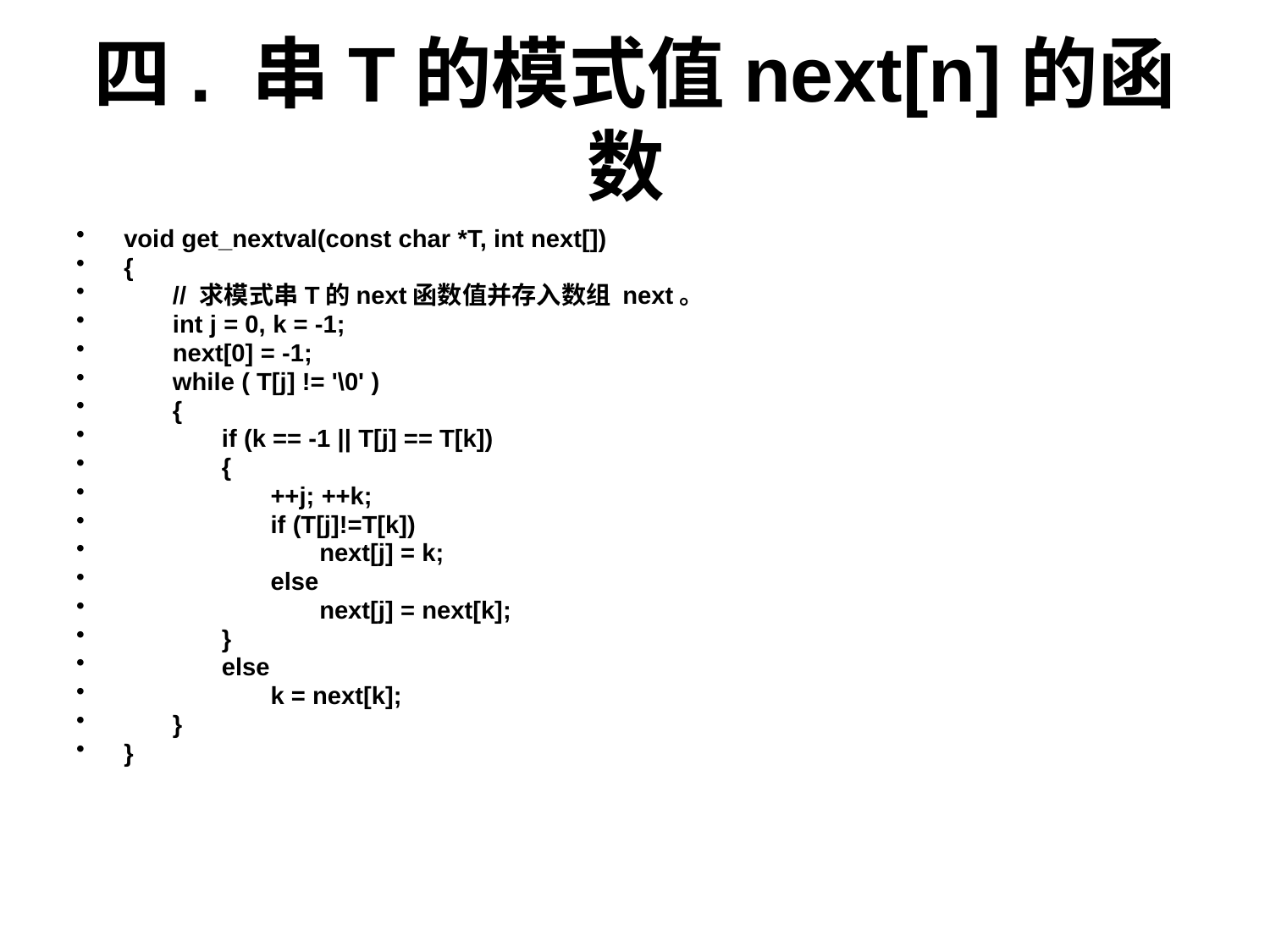

# 四. 串T的模式值next[n]的函数
void get_nextval(const char *T, int next[])
{
       // 求模式串T的next函数值并存入数组 next。
       int j = 0, k = -1;
       next[0] = -1;
       while ( T[j] != '\0' )
       {
              if (k == -1 || T[j] == T[k])
              {
                     ++j; ++k;
                     if (T[j]!=T[k])
                            next[j] = k;
                     else
                            next[j] = next[k];
              }
              else
                     k = next[k];
       }
}